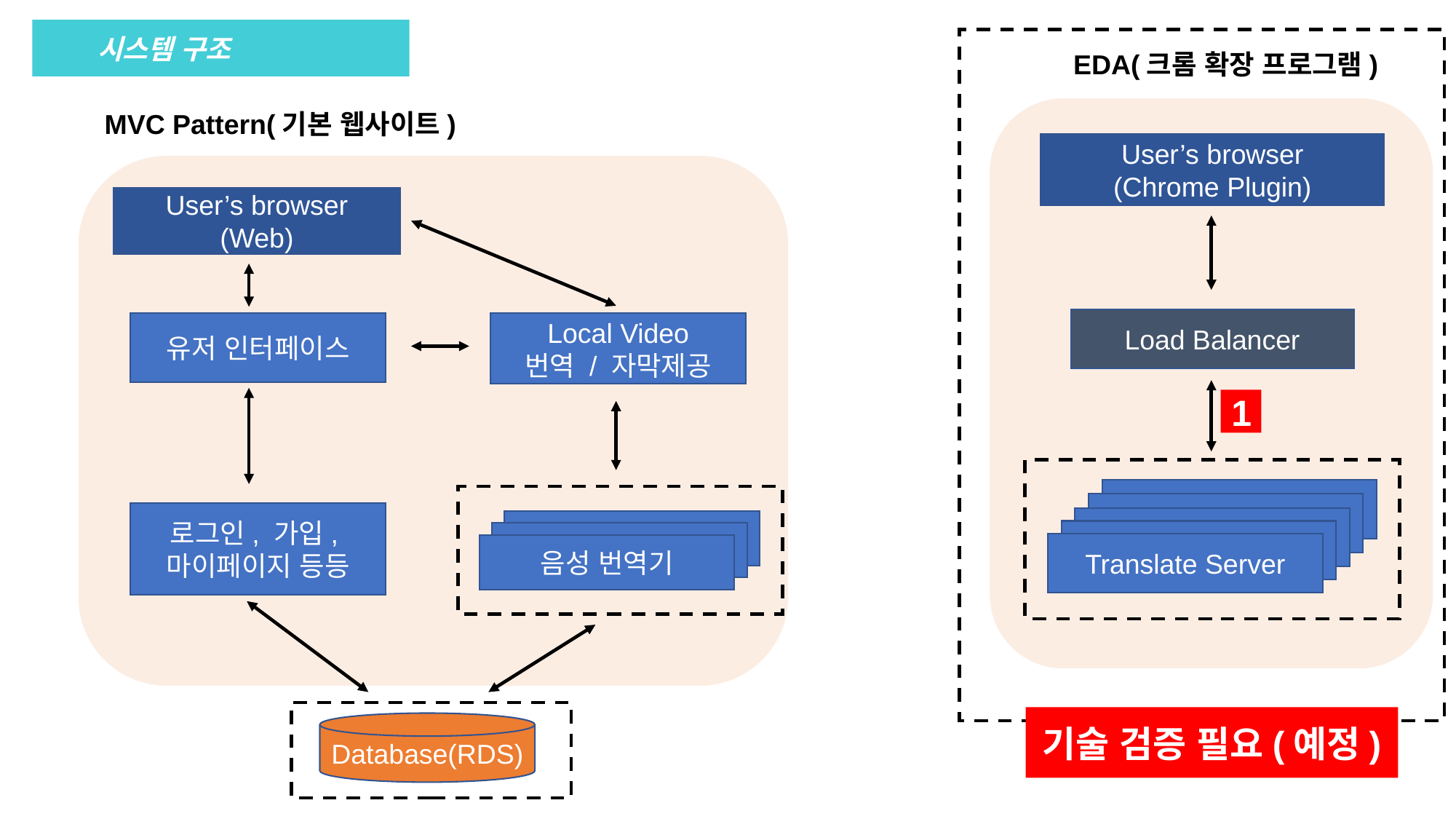

시스템 구조

EDA(크롬 확장 프로그램)
MVC Pattern(기본 웹사이트)

User’s browser
(Web)
유저 인터페이스
Local Video
번역 / 자막제공

로그인, 가입,
마이페이지 등등
Translate Server
Translate Server
음성 번역기

Database(RDS)

User’s browser
(Chrome Plugin)
Load Balancer
1

Translate Server
Translate Server
Translate Server
Translate Server
Translate Server
기술 검증 필요(예정)